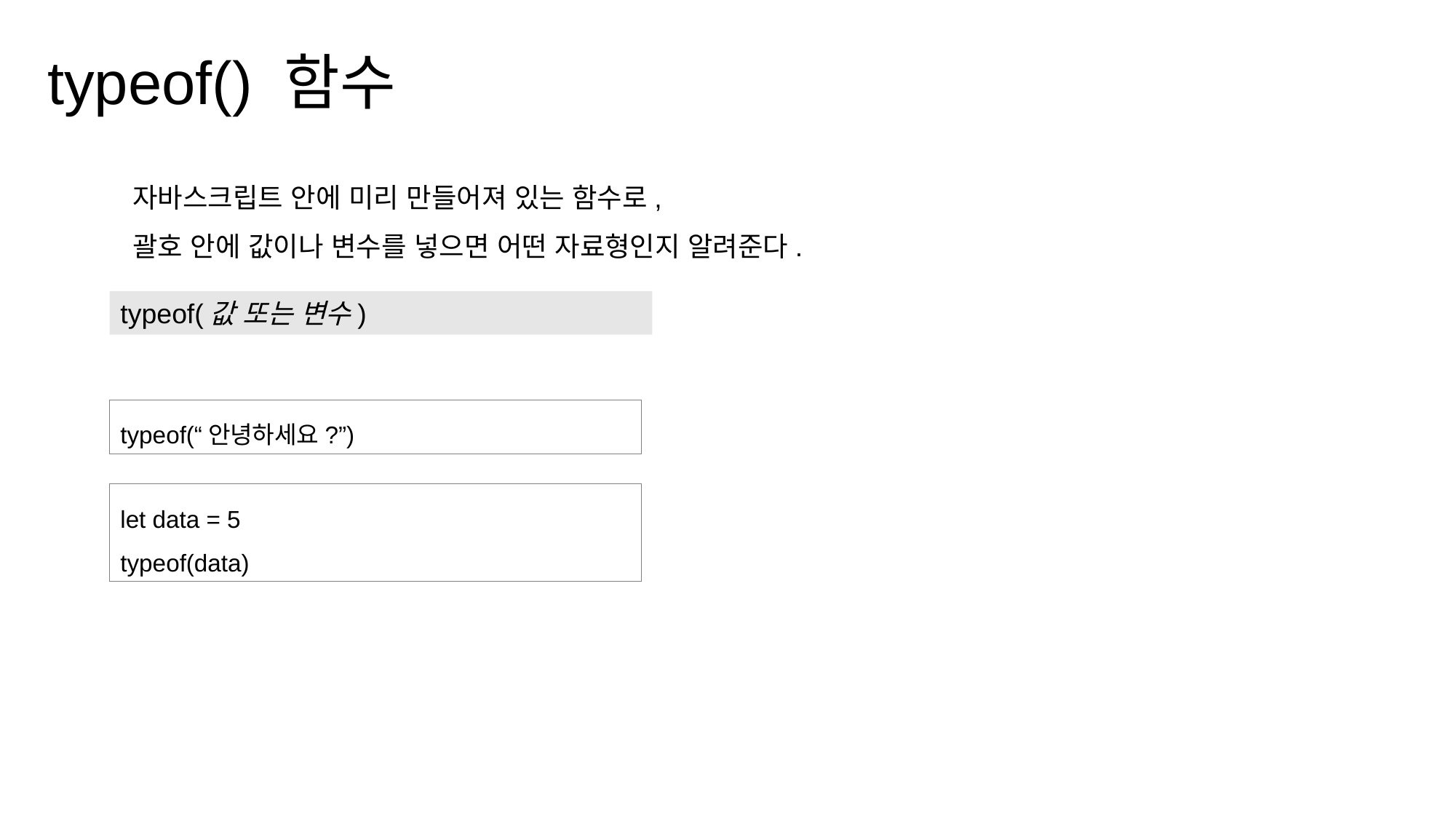

typeof() 함수
자바스크립트 안에 미리 만들어져 있는 함수로,
괄호 안에 값이나 변수를 넣으면 어떤 자료형인지 알려준다.
typeof(값 또는 변수)
typeof(“안녕하세요?”)
let data = 5
typeof(data)